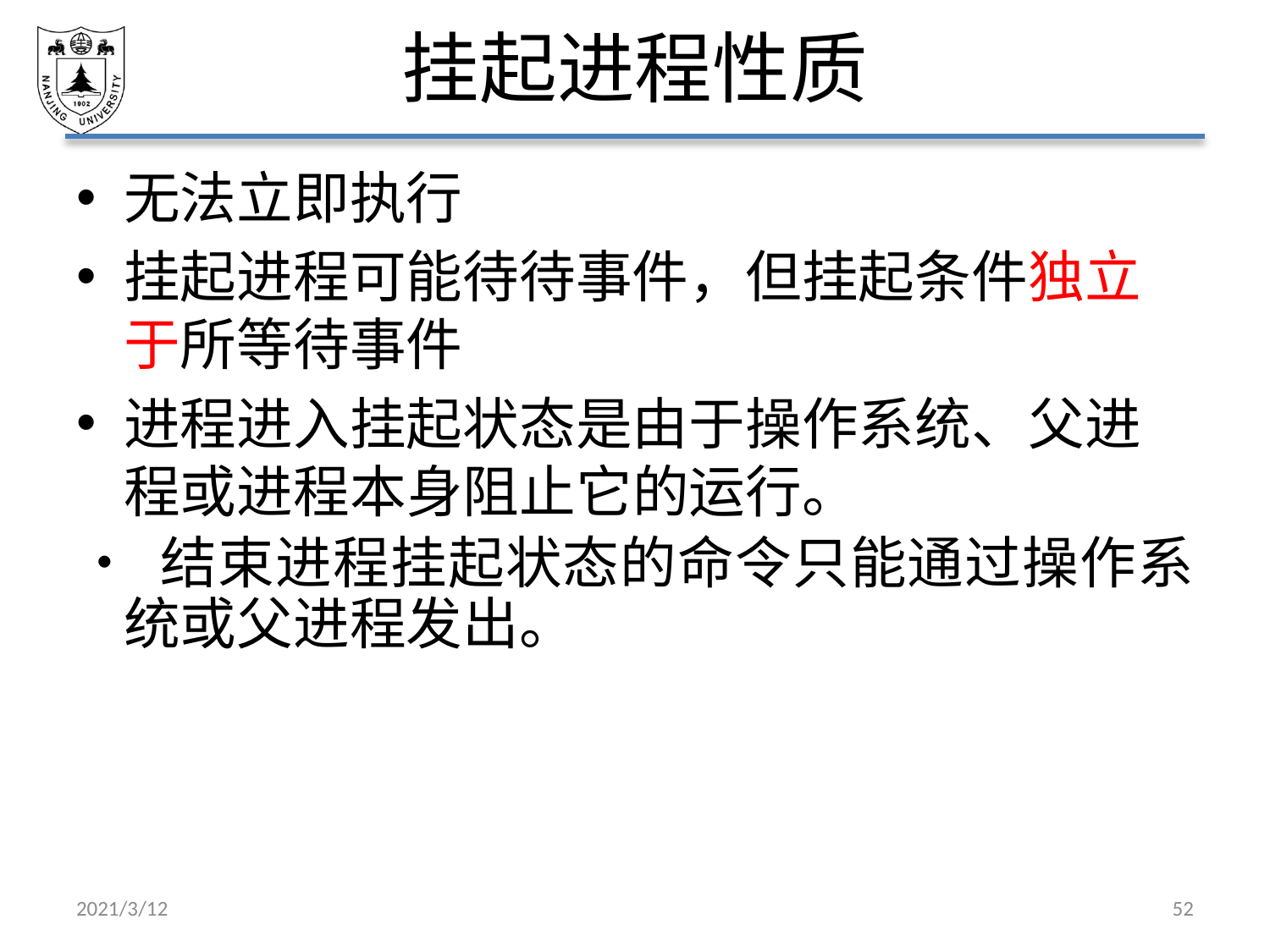

# 挂起进程性质
无法立即执行
挂起进程可能待待事件，但挂起条件独立于所等待事件
进程进入挂起状态是由于操作系统、父进程或进程本身阻止它的运行。
• 结束进程挂起状态的命令只能通过操作系统或父进程发出。

2021/3/12
52